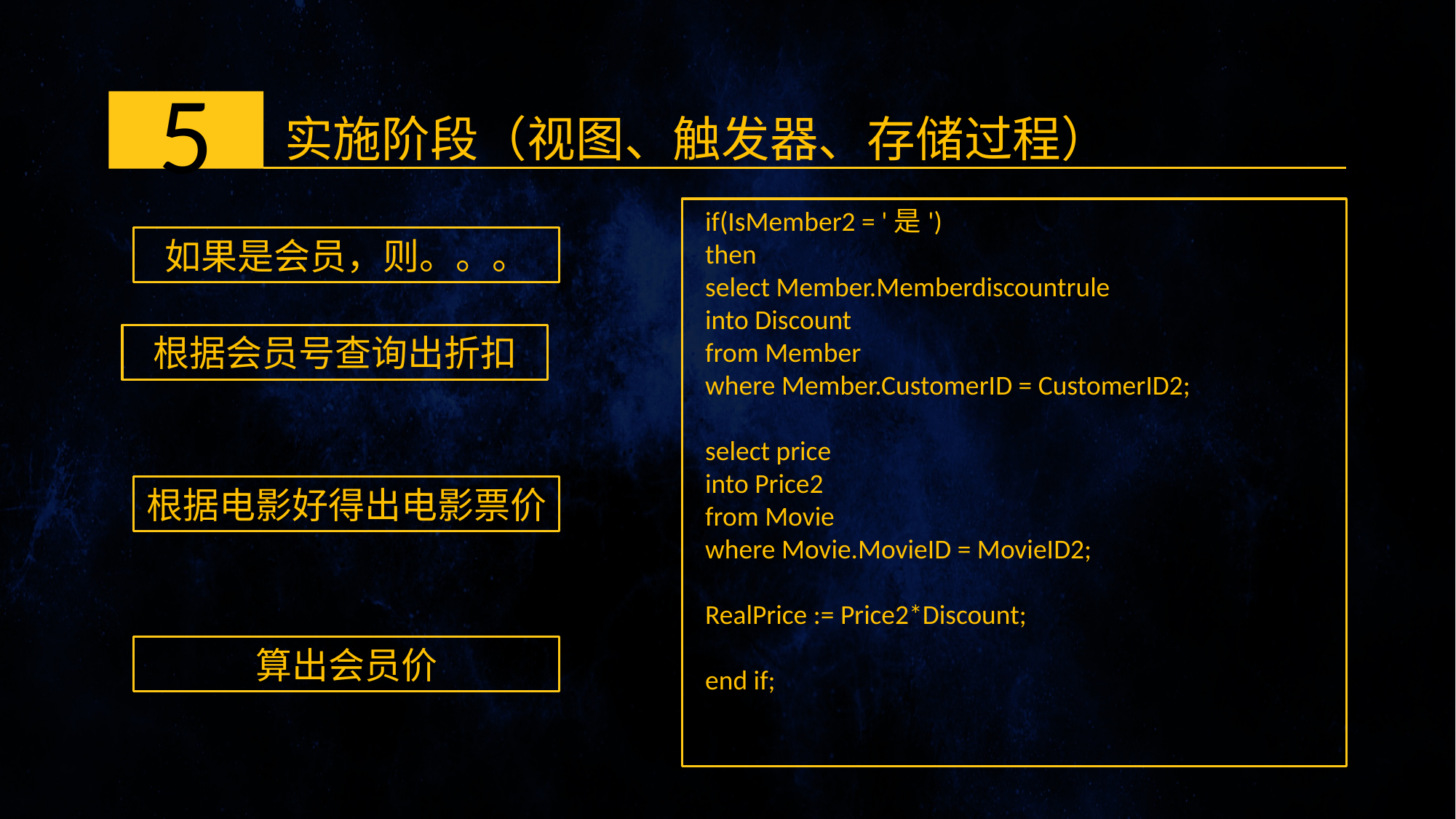

5
实施阶段（视图、触发器、存储过程）
  if(IsMember2 = '是')
  then
  select Member.Memberdiscountrule
  into Discount
  from Member
  where Member.CustomerID = CustomerID2;

  select price
  into Price2
  from Movie
  where Movie.MovieID = MovieID2;

  RealPrice := Price2*Discount;

  end if;

如果是会员，则。。。
根据会员号查询出折扣
根据电影好得出电影票价
算出会员价